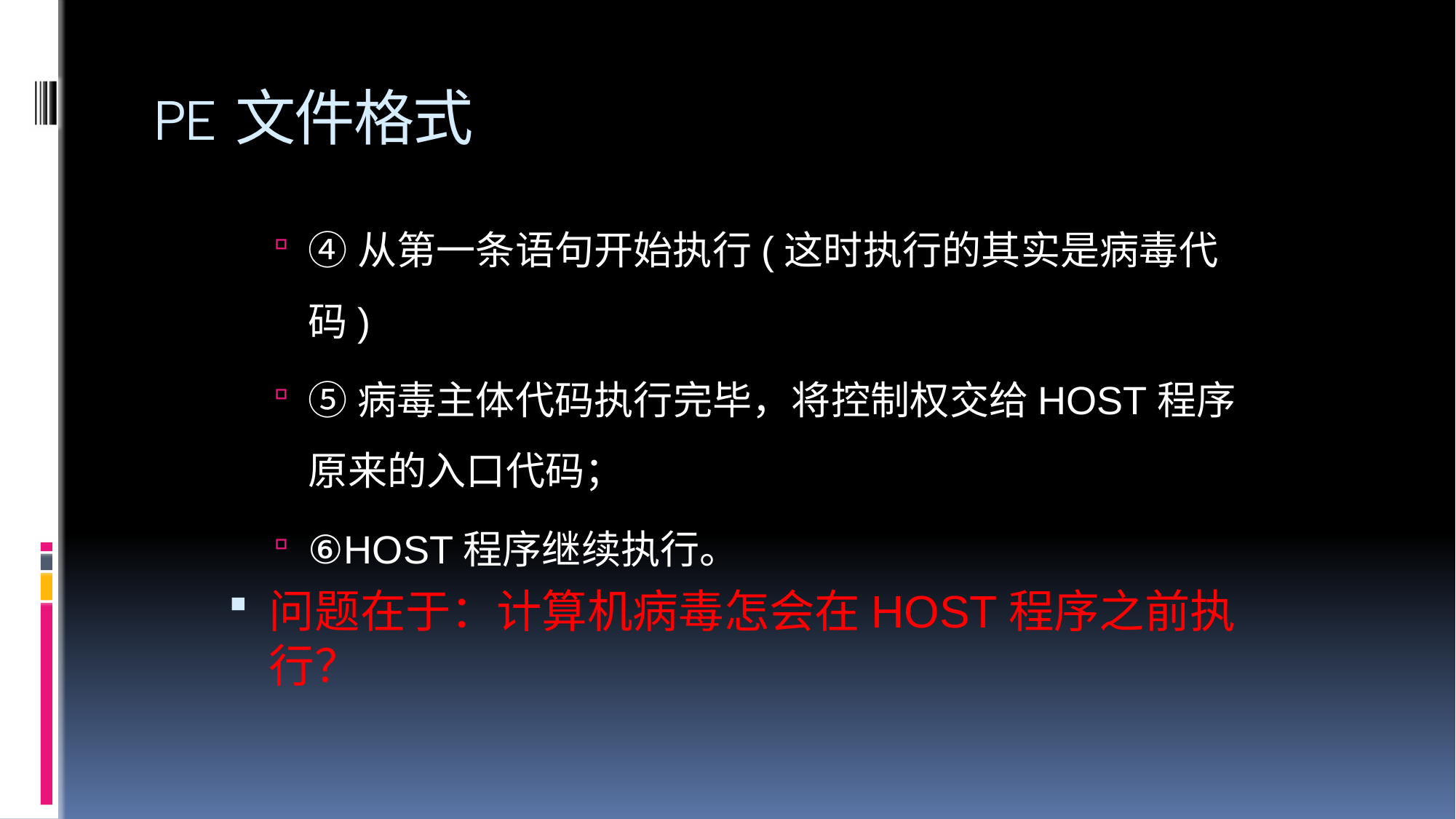

# PE文件格式
④从第一条语句开始执行(这时执行的其实是病毒代码)
⑤病毒主体代码执行完毕，将控制权交给HOST程序原来的入口代码；
⑥HOST程序继续执行。
问题在于：计算机病毒怎会在HOST程序之前执行？